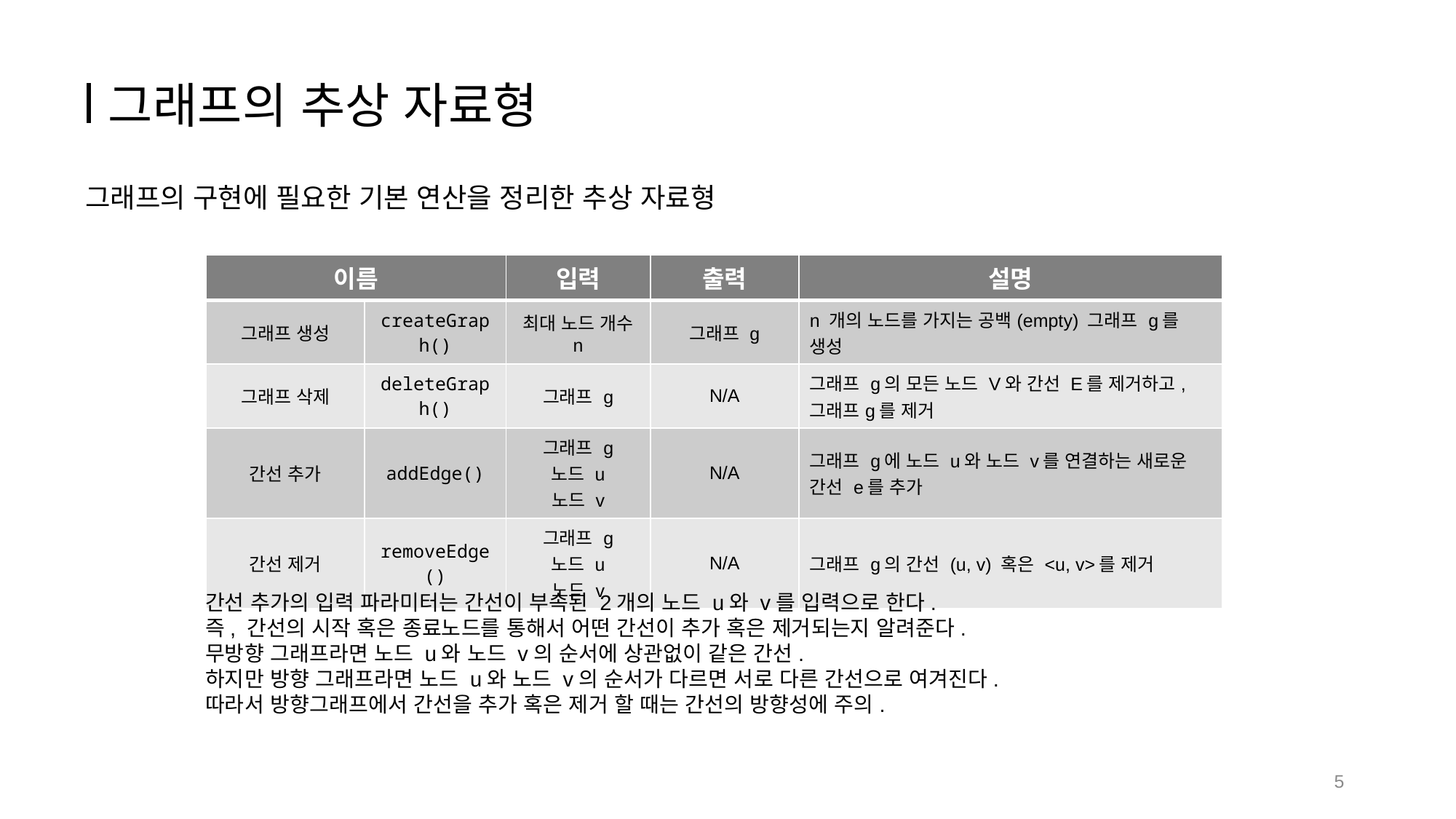

그래프의 추상 자료형
그래프의 구현에 필요한 기본 연산을 정리한 추상 자료형
| 이름 |  | 입력 | 출력 | 설명 |
| --- | --- | --- | --- | --- |
| 그래프 생성 | createGraph() | 최대 노드 개수 n | 그래프 g | n 개의 노드를 가지는 공백(empty) 그래프 g를 생성 |
| 그래프 삭제 | deleteGraph() | 그래프 g | N/A | 그래프 g의 모든 노드 V와 간선 E를 제거하고, 그래프g를 제거 |
| 간선 추가 | addEdge() | 그래프 g 노드 u 노드 v | N/A | 그래프 g에 노드 u와 노드 v를 연결하는 새로운 간선 e를 추가 |
| 간선 제거 | removeEdge() | 그래프 g 노드 u 노드 v | N/A | 그래프 g의 간선 (u, v) 혹은 <u, v>를 제거 |
간선 추가의 입력 파라미터는 간선이 부속된 2개의 노드 u와 v를 입력으로 한다.
즉, 간선의 시작 혹은 종료노드를 통해서 어떤 간선이 추가 혹은 제거되는지 알려준다.
무방향 그래프라면 노드 u와 노드 v의 순서에 상관없이 같은 간선.
하지만 방향 그래프라면 노드 u와 노드 v의 순서가 다르면 서로 다른 간선으로 여겨진다.
따라서 방향그래프에서 간선을 추가 혹은 제거 할 때는 간선의 방향성에 주의.
5